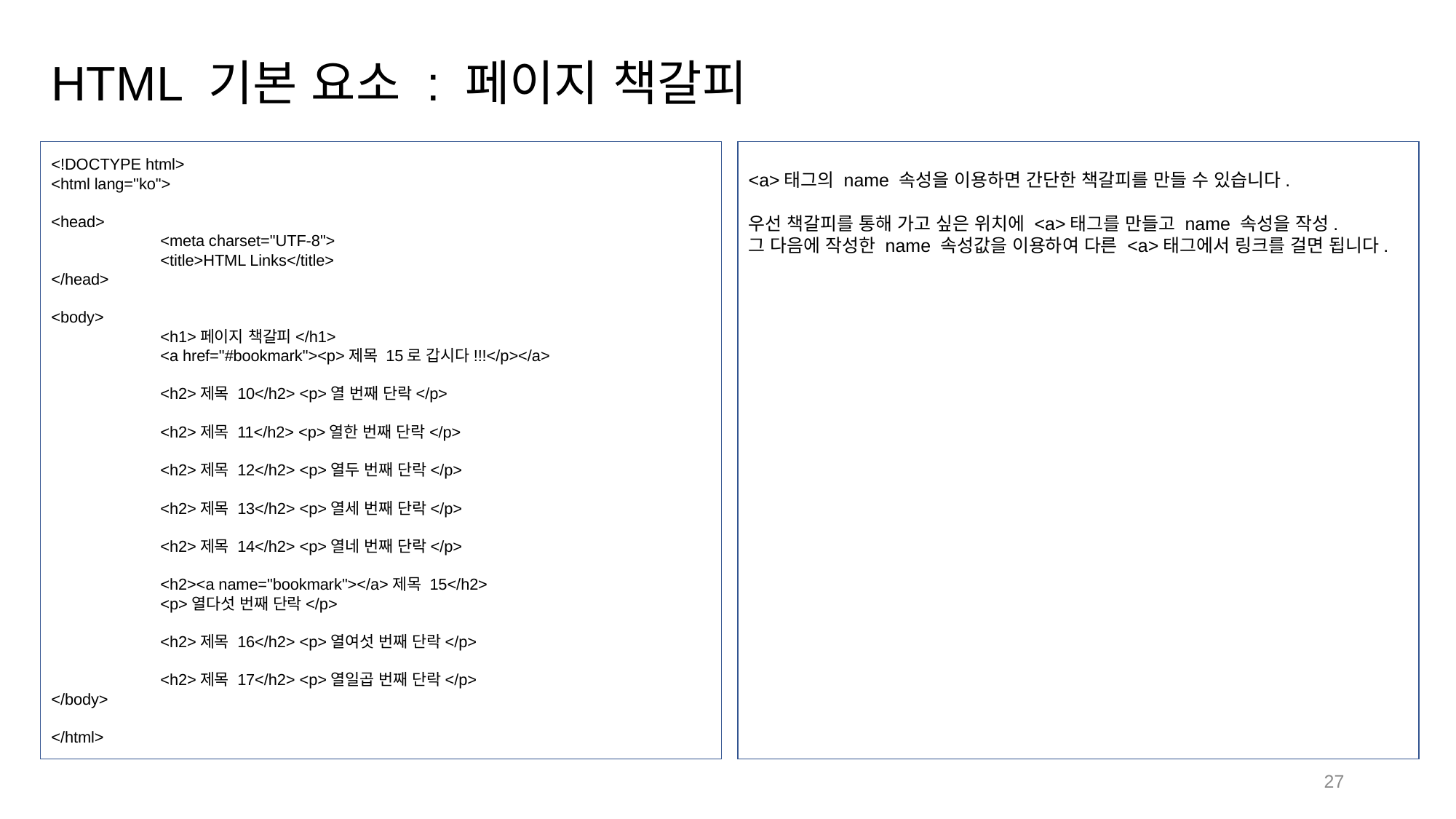

# HTML 기본 요소 : 페이지 책갈피
<!DOCTYPE html>
<html lang="ko">

<head>
	<meta charset="UTF-8">
	<title>HTML Links</title>
</head>

<body>
	<h1>페이지 책갈피</h1>
	<a href="#bookmark"><p>제목 15로 갑시다!!!</p></a>

	<h2>제목 10</h2> <p>열 번째 단락</p>

	<h2>제목 11</h2> <p>열한 번째 단락</p>

	<h2>제목 12</h2> <p>열두 번째 단락</p>

	<h2>제목 13</h2> <p>열세 번째 단락</p>

	<h2>제목 14</h2> <p>열네 번째 단락</p>

	<h2><a name="bookmark"></a>제목 15</h2>
	<p>열다섯 번째 단락</p>

	<h2>제목 16</h2> <p>열여섯 번째 단락</p>

	<h2>제목 17</h2> <p>열일곱 번째 단락</p>
</body>

</html>

<a>태그의 name 속성을 이용하면 간단한 책갈피를 만들 수 있습니다.

우선 책갈피를 통해 가고 싶은 위치에 <a>태그를 만들고 name 속성을 작성.
그 다음에 작성한 name 속성값을 이용하여 다른 <a>태그에서 링크를 걸면 됩니다.
27